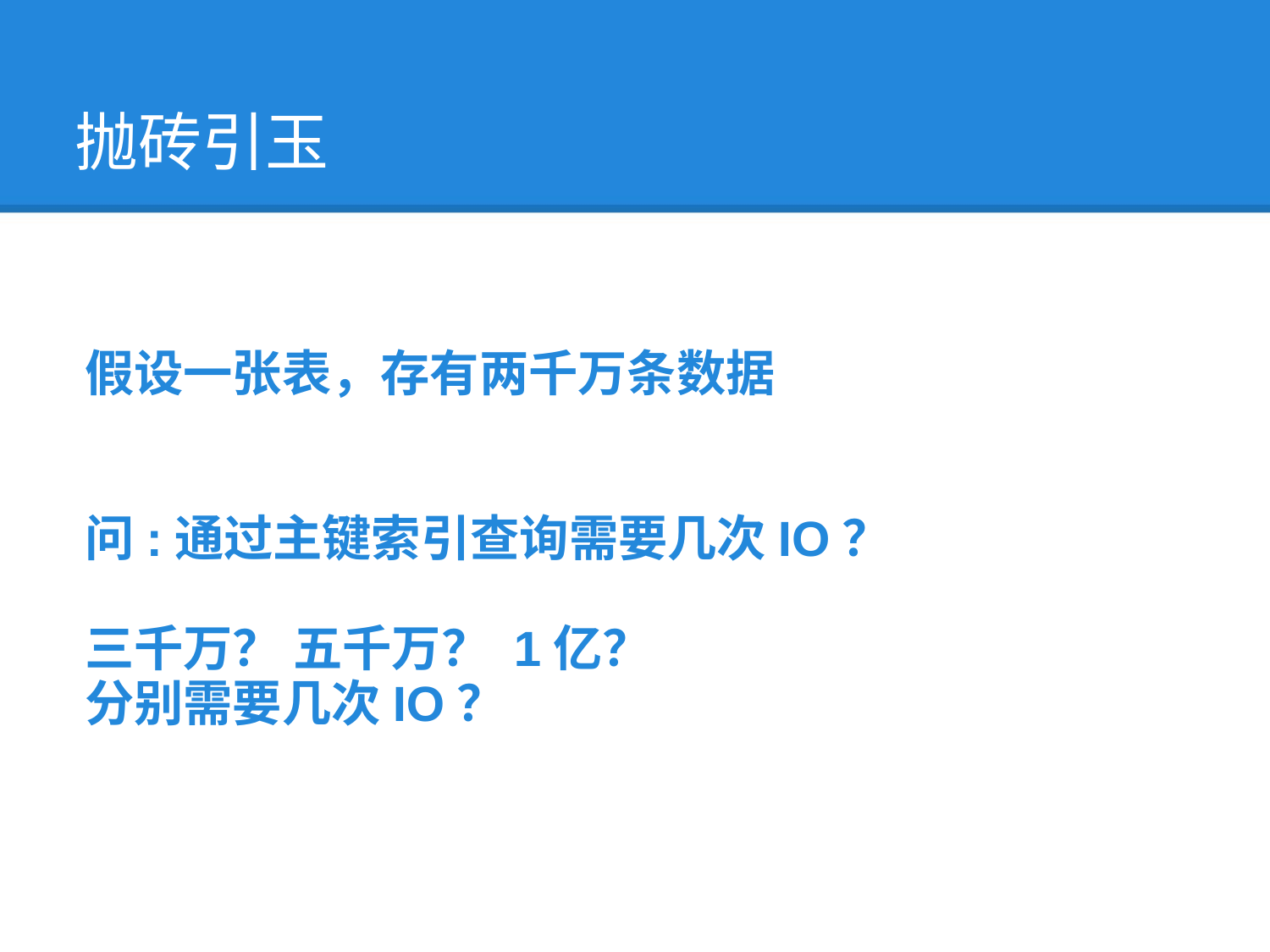

#
抛砖引玉

假设一张表，存有两千万条数据

问:通过主键索引查询需要几次IO？

三千万？ 五千万？ 1亿？
分别需要几次IO？